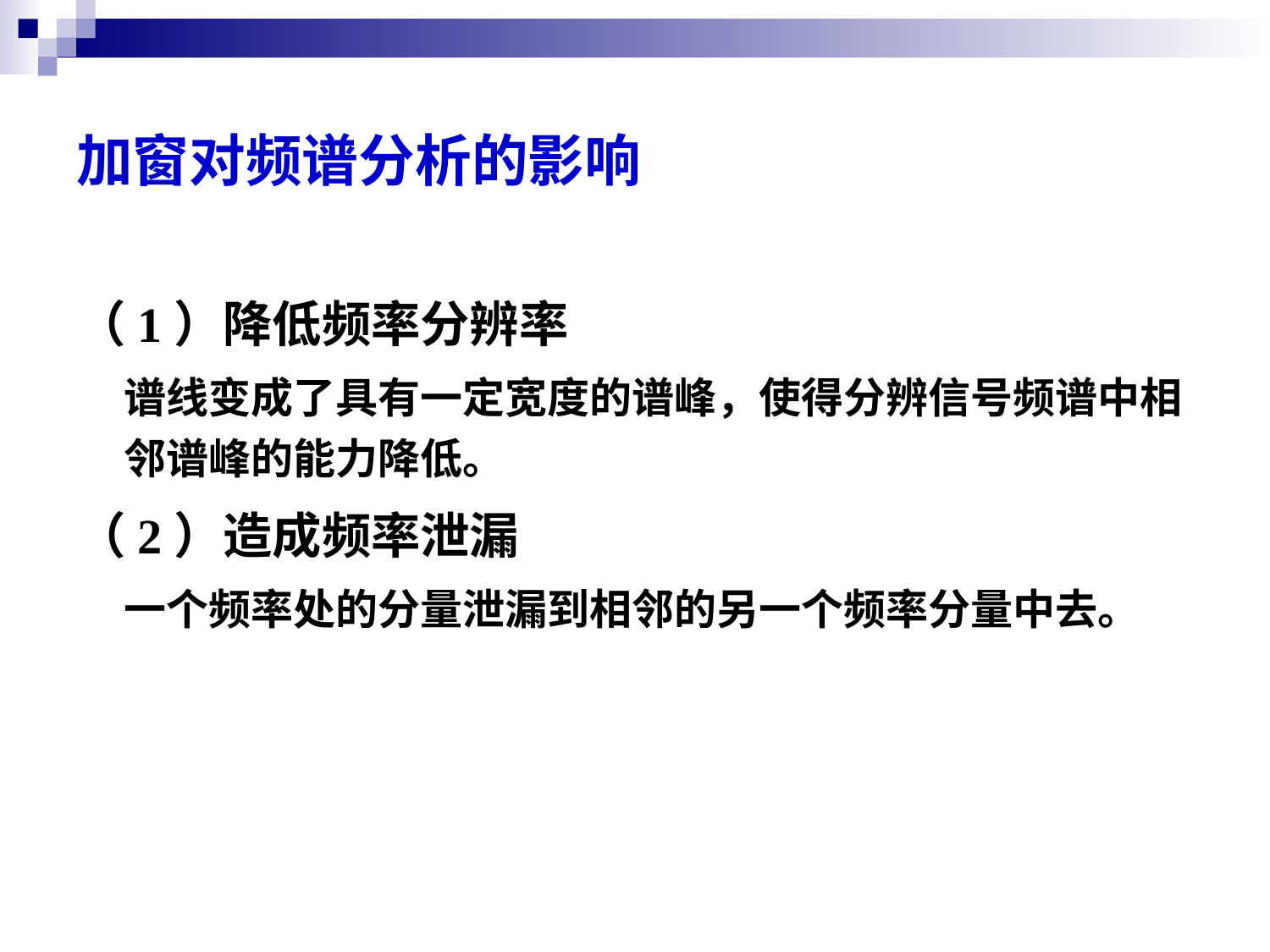

# 加窗对频谱分析的影响
（1）降低频率分辨率
	谱线变成了具有一定宽度的谱峰，使得分辨信号频谱中相邻谱峰的能力降低。
（2）造成频率泄漏
	一个频率处的分量泄漏到相邻的另一个频率分量中去。